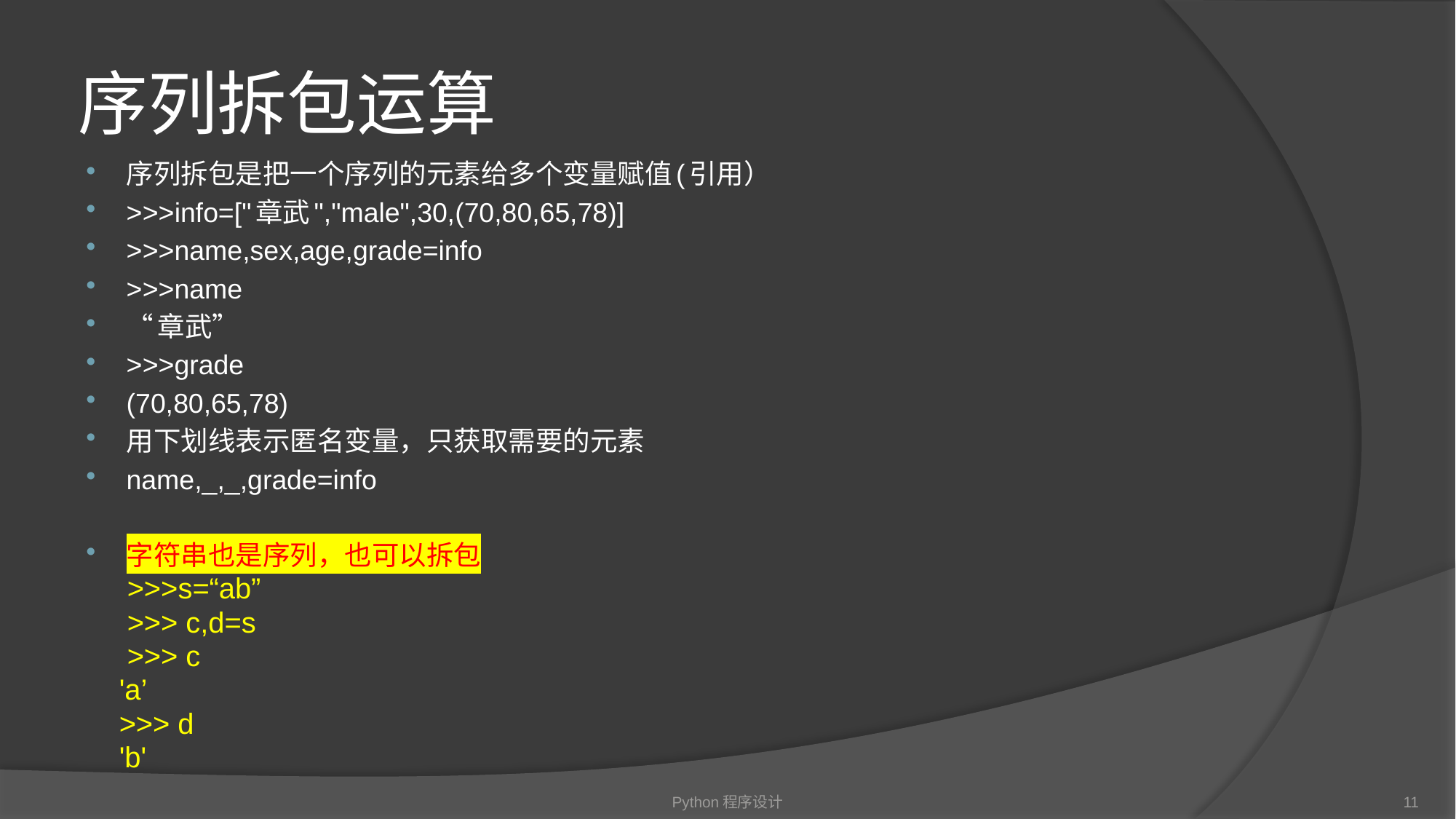

# 序列拆包运算
序列拆包是把一个序列的元素给多个变量赋值(引用）
>>>info=["章武","male",30,(70,80,65,78)]
>>>name,sex,age,grade=info
>>>name
“章武”
>>>grade
(70,80,65,78)
用下划线表示匿名变量，只获取需要的元素
name,_,_,grade=info

字符串也是序列，也可以拆包
     >>>s=“ab”
     >>> c,d=s
     >>> c
    'a’
    >>> d
    'b'

Python程序设计
11